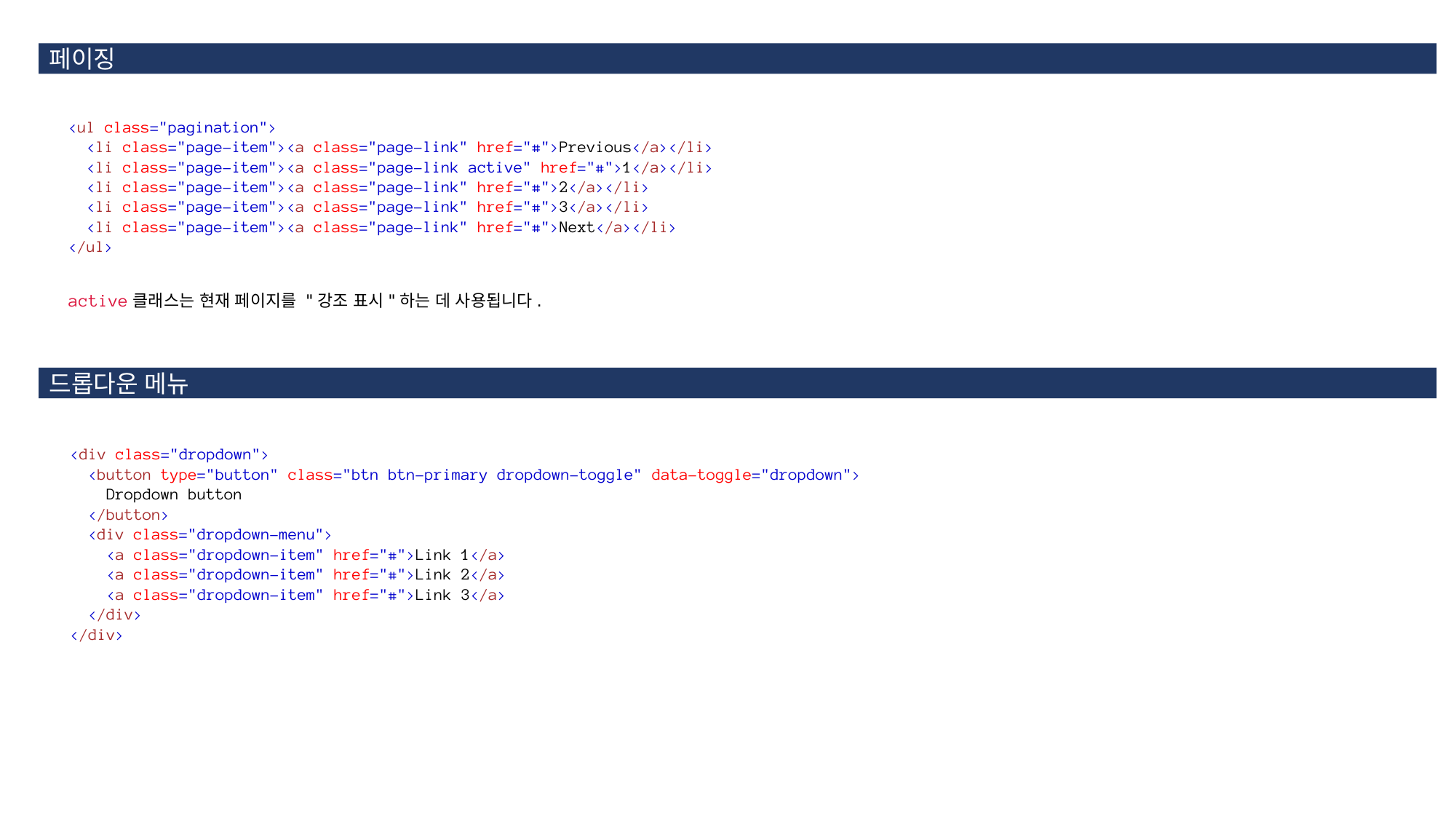

페이징
<ul class="pagination">
  <li class="page-item"><a class="page-link" href="#">Previous</a></li>
  <li class="page-item"><a class="page-link active" href="#">1</a></li>
  <li class="page-item"><a class="page-link" href="#">2</a></li>
  <li class="page-item"><a class="page-link" href="#">3</a></li>
  <li class="page-item"><a class="page-link" href="#">Next</a></li>
</ul>
active클래스는 현재 페이지를 "강조 표시"하는 데 사용됩니다.
드롭다운 메뉴
<div class="dropdown">
  <button type="button" class="btn btn-primary dropdown-toggle" data-toggle="dropdown">
    Dropdown button
  </button>
  <div class="dropdown-menu">
    <a class="dropdown-item" href="#">Link 1</a>
    <a class="dropdown-item" href="#">Link 2</a>
    <a class="dropdown-item" href="#">Link 3</a>
  </div>
</div>